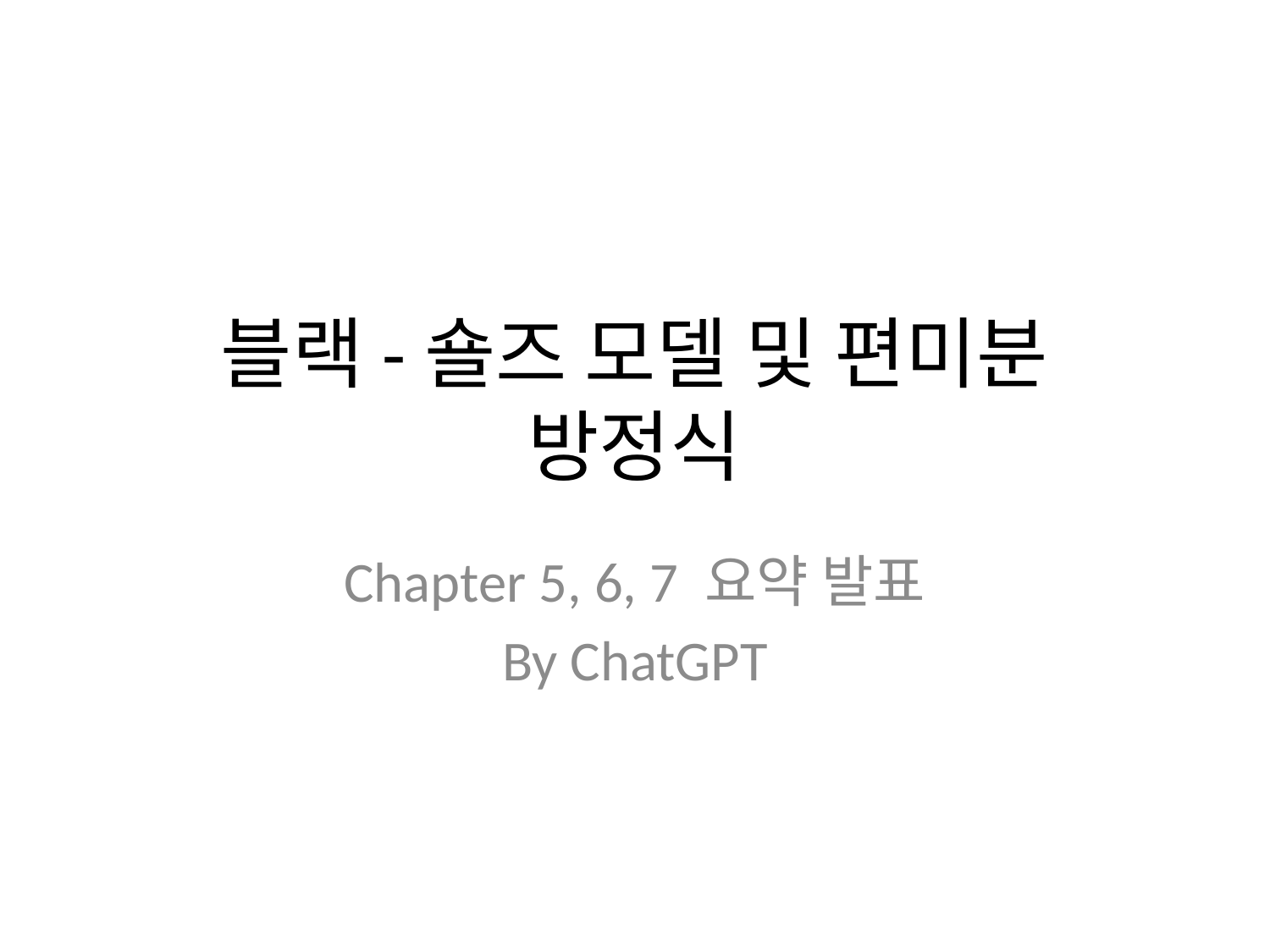

# 블랙-숄즈 모델 및 편미분 방정식
Chapter 5, 6, 7 요약 발표
By ChatGPT